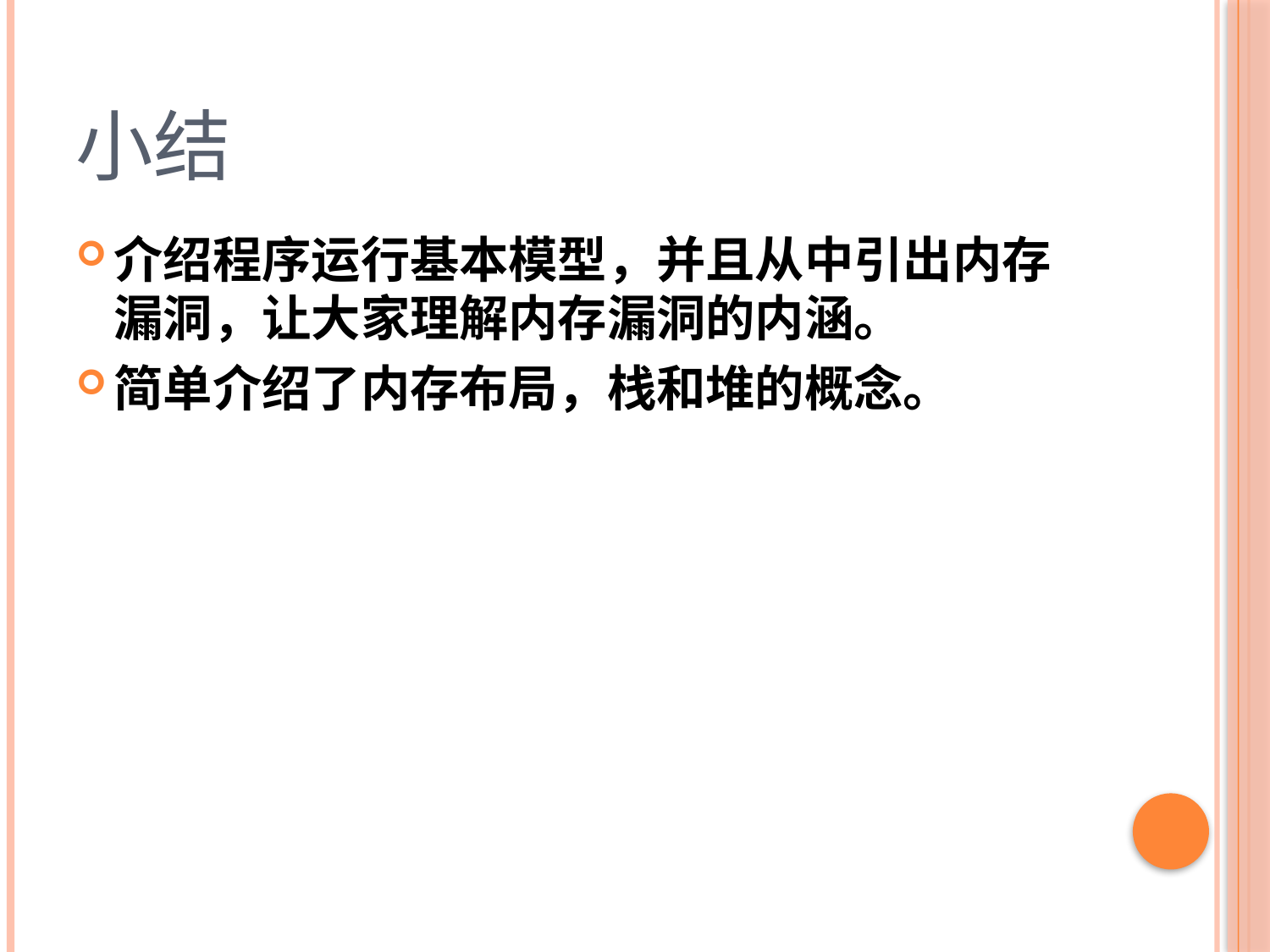

# 小结
介绍程序运行基本模型，并且从中引出内存漏洞，让大家理解内存漏洞的内涵。
简单介绍了内存布局，栈和堆的概念。